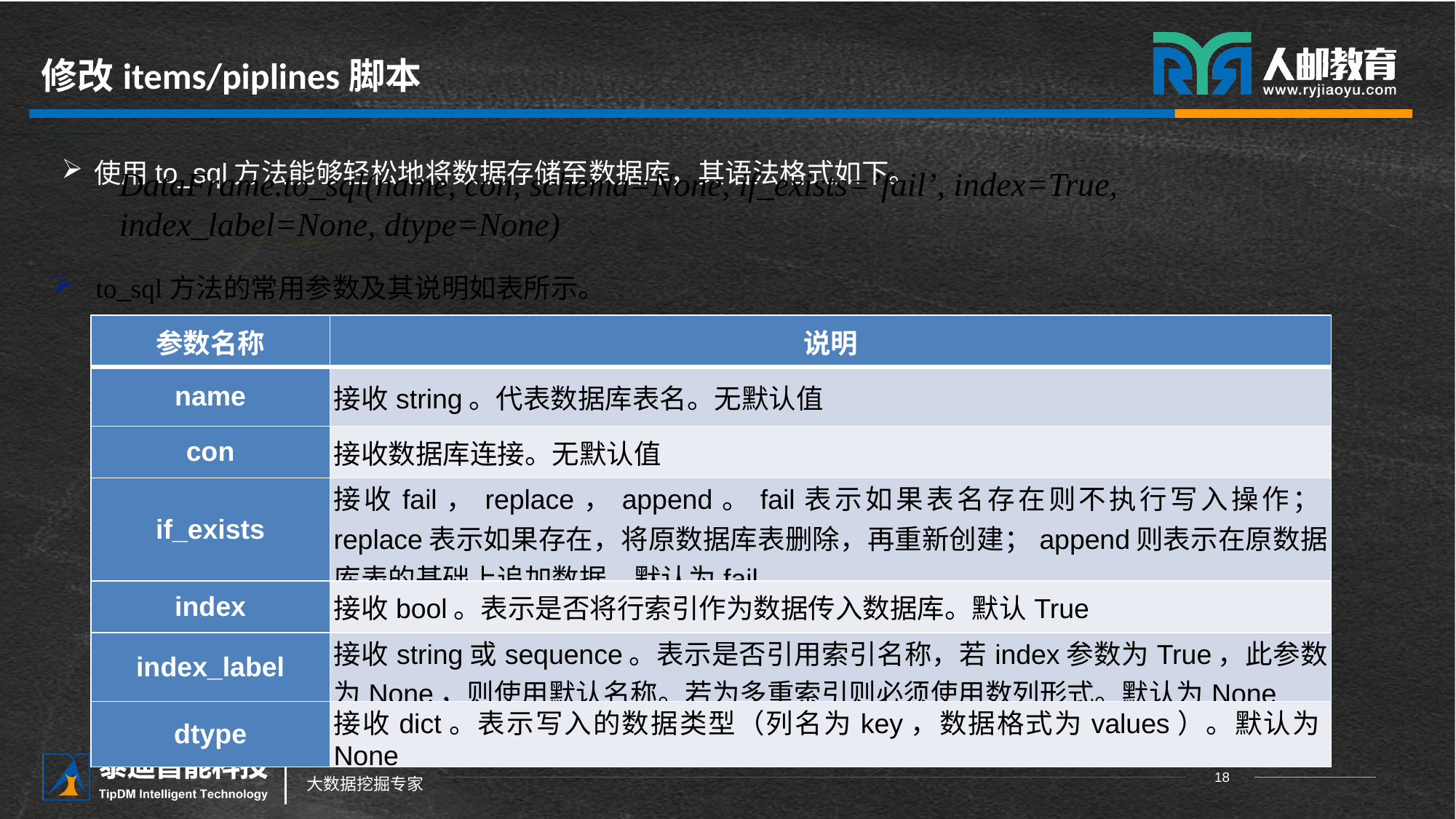

# 修改items/piplines脚本
使用to_sql方法能够轻松地将数据存储至数据库，其语法格式如下。

DataFrame.to_sql(name, con, schema=None, if_exists=’fail’, index=True, index_label=None, dtype=None)
to_sql方法的常用参数及其说明如表所示。

| 参数名称 | 说明 |
| --- | --- |
| name | 接收string。代表数据库表名。无默认值 |
| con | 接收数据库连接。无默认值 |
| if\_exists | 接收fail，replace，append。fail表示如果表名存在则不执行写入操作；replace表示如果存在，将原数据库表删除，再重新创建；append则表示在原数据库表的基础上追加数据。默认为fail |
| index | 接收bool。表示是否将行索引作为数据传入数据库。默认True |
| index\_label | 接收string或sequence。表示是否引用索引名称，若index参数为True，此参数为None，则使用默认名称。若为多重索引则必须使用数列形式。默认为None |
| dtype | 接收dict。表示写入的数据类型（列名为key，数据格式为values）。默认为None |